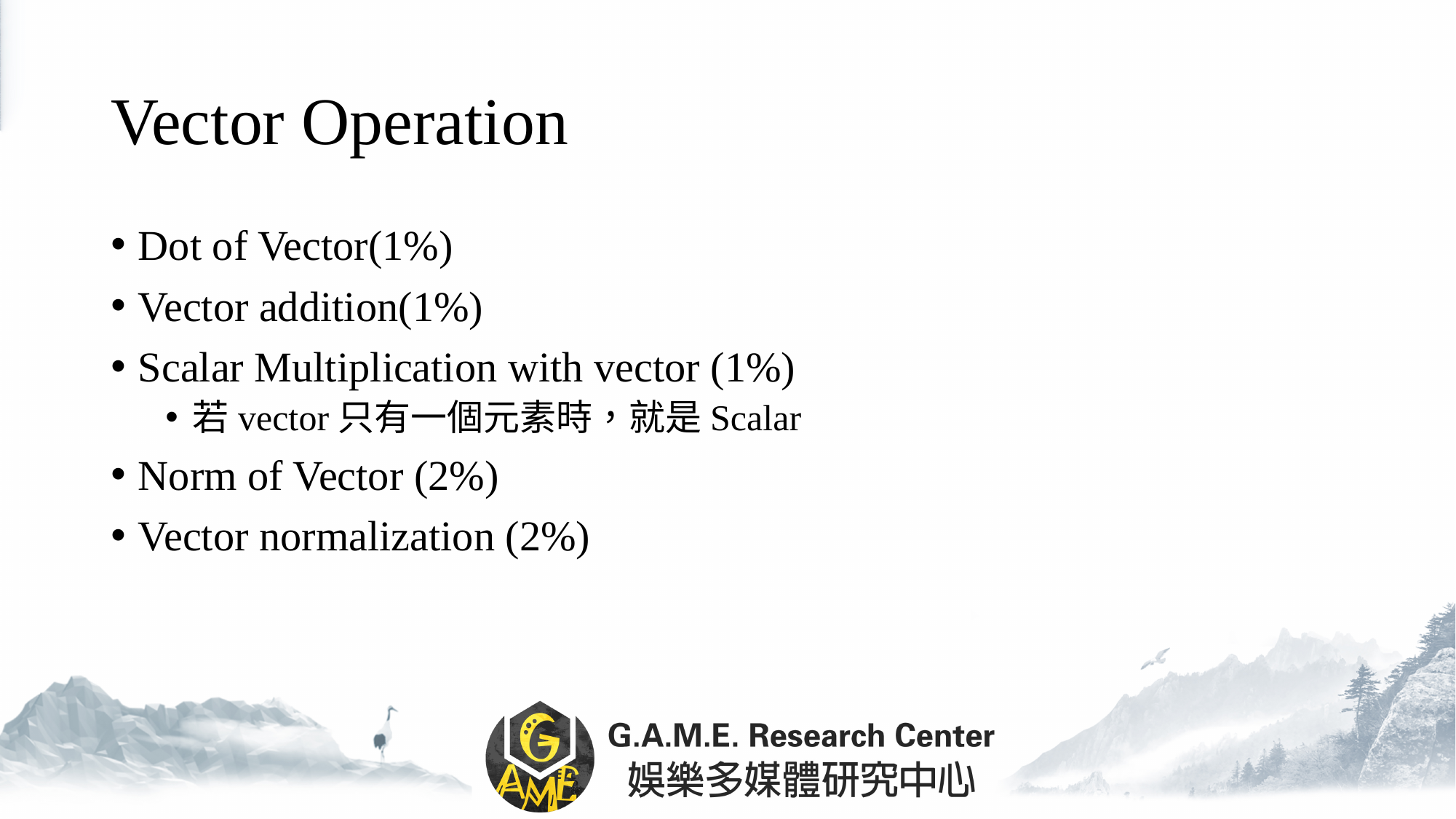

# Vector Operation
Dot of Vector(1%)
Vector addition(1%)
Scalar Multiplication with vector (1%)
若vector只有一個元素時，就是Scalar
Norm of Vector (2%)
Vector normalization (2%)